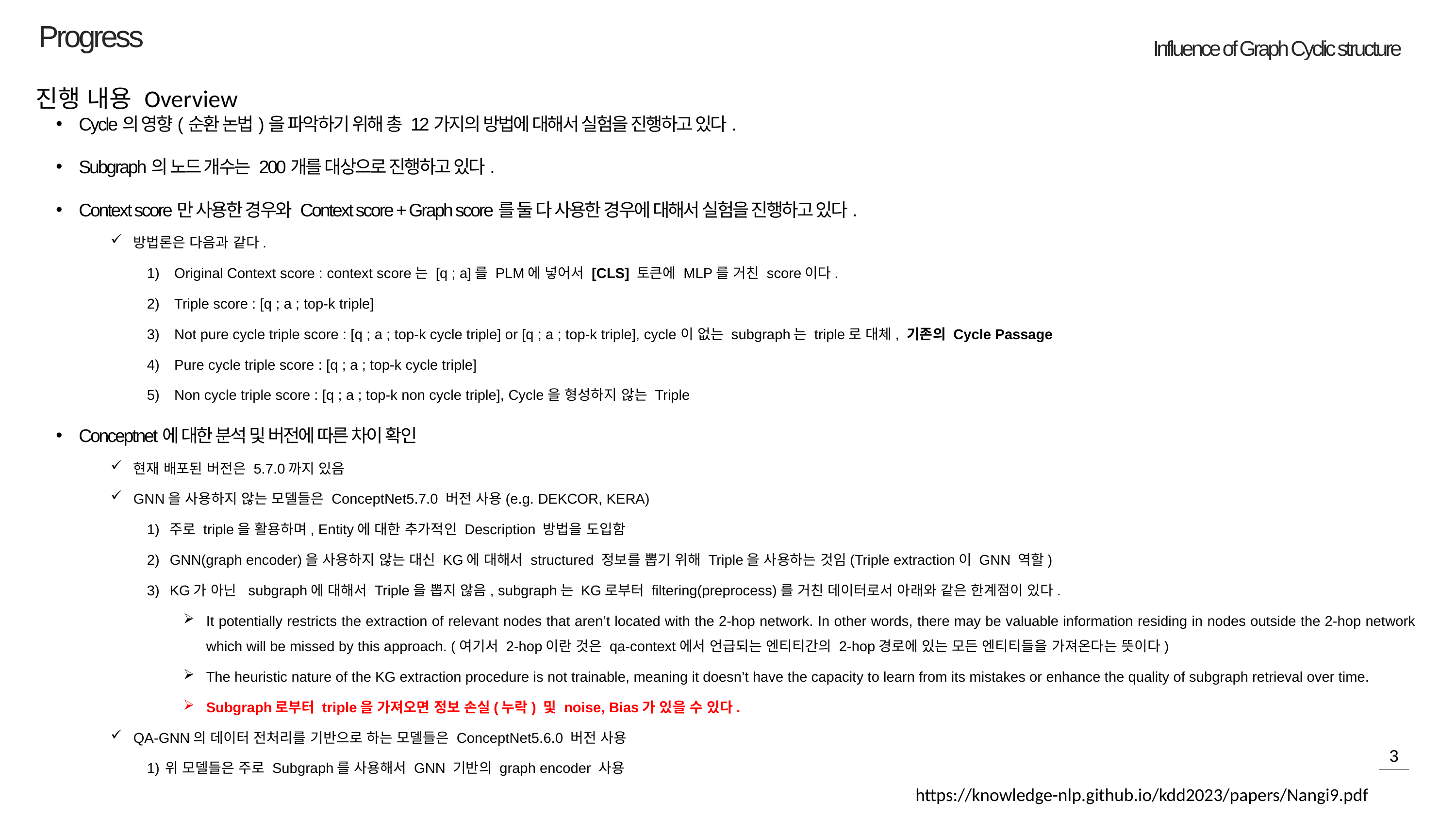

Progress
진행 내용 Overview
Cycle의 영향(순환 논법)을 파악하기 위해 총 12가지의 방법에 대해서 실험을 진행하고 있다.
Subgraph의 노드 개수는 200개를 대상으로 진행하고 있다.
Context score만 사용한 경우와 Context score + Graph score를 둘 다 사용한 경우에 대해서 실험을 진행하고 있다.
방법론은 다음과 같다.
Original Context score : context score는 [q ; a]를 PLM에 넣어서 [CLS] 토큰에 MLP를 거친 score이다.
Triple score : [q ; a ; top-k triple]
Not pure cycle triple score : [q ; a ; top-k cycle triple] or [q ; a ; top-k triple], cycle이 없는 subgraph는 triple로 대체, 기존의 Cycle Passage
Pure cycle triple score : [q ; a ; top-k cycle triple]
Non cycle triple score : [q ; a ; top-k non cycle triple], Cycle을 형성하지 않는 Triple
Conceptnet에 대한 분석 및 버전에 따른 차이 확인
현재 배포된 버전은 5.7.0까지 있음
GNN을 사용하지 않는 모델들은 ConceptNet5.7.0 버전 사용(e.g. DEKCOR, KERA)
주로 triple을 활용하며, Entity에 대한 추가적인 Description 방법을 도입함
GNN(graph encoder)을 사용하지 않는 대신 KG에 대해서 structured 정보를 뽑기 위해 Triple을 사용하는 것임(Triple extraction이 GNN 역할)
KG가 아닌  subgraph에 대해서 Triple을 뽑지 않음, subgraph는 KG로부터 filtering(preprocess)를 거친 데이터로서 아래와 같은 한계점이 있다.
It potentially restricts the extraction of relevant nodes that aren’t located with the 2-hop network. In other words, there may be valuable information residing in nodes outside the 2-hop network which will be missed by this approach. (여기서 2-hop이란 것은 qa-context에서 언급되는 엔티티간의 2-hop경로에 있는 모든 엔티티들을 가져온다는 뜻이다)
The heuristic nature of the KG extraction procedure is not trainable, meaning it doesn’t have the capacity to learn from its mistakes or enhance the quality of subgraph retrieval over time.
Subgraph로부터 triple을 가져오면 정보 손실(누락) 및 noise, Bias가 있을 수 있다.
QA-GNN의 데이터 전처리를 기반으로 하는 모델들은 ConceptNet5.6.0 버전 사용
위 모델들은 주로 Subgraph를 사용해서 GNN 기반의 graph encoder 사용
https://knowledge-nlp.github.io/kdd2023/papers/Nangi9.pdf